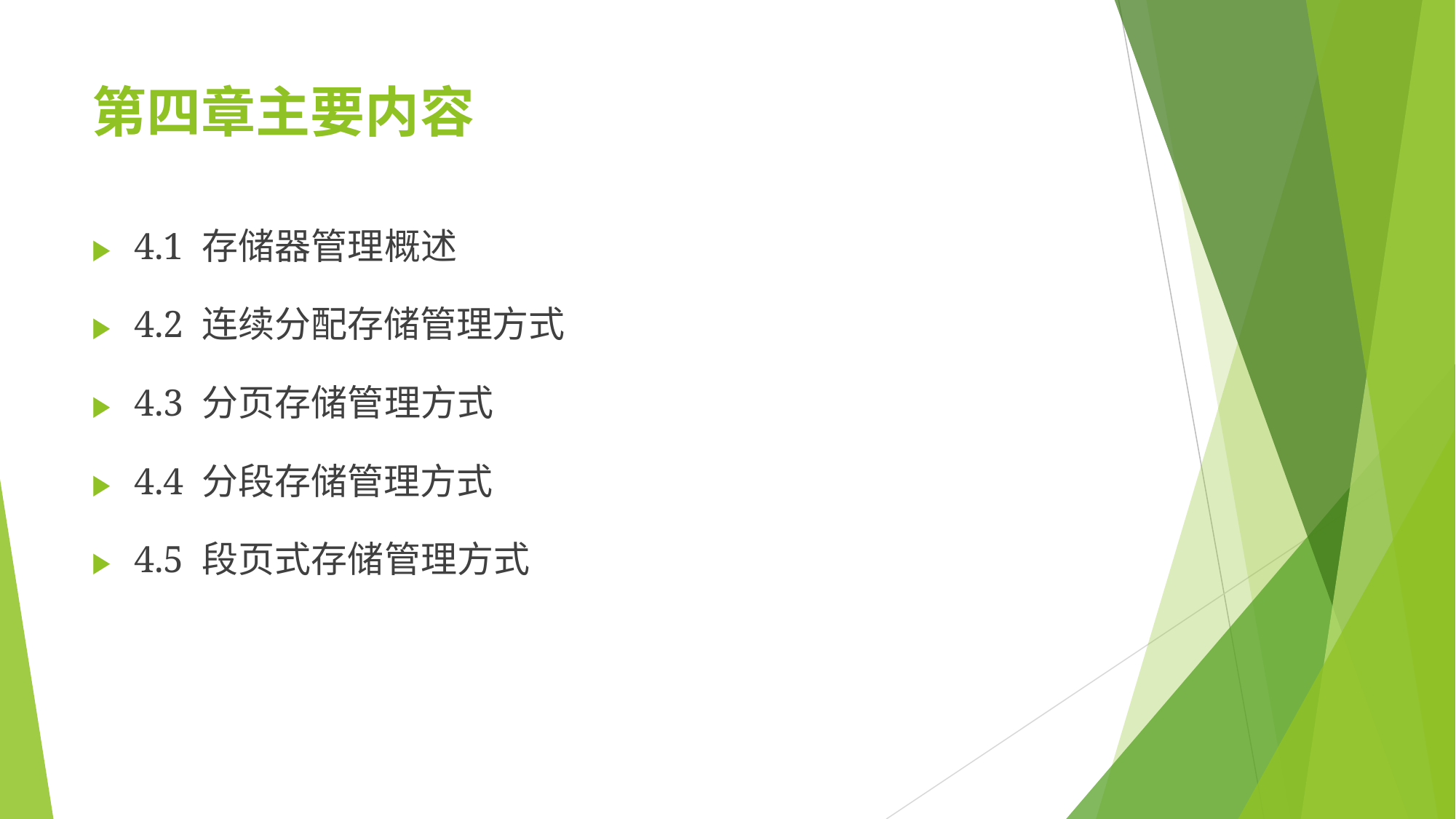

# 第四章主要内容
▶	4.1 存储器管理概述

▶	4.2 连续分配存储管理方式

▶	4.3 分页存储管理方式

▶	4.4 分段存储管理方式

▶	4.5 段页式存储管理方式